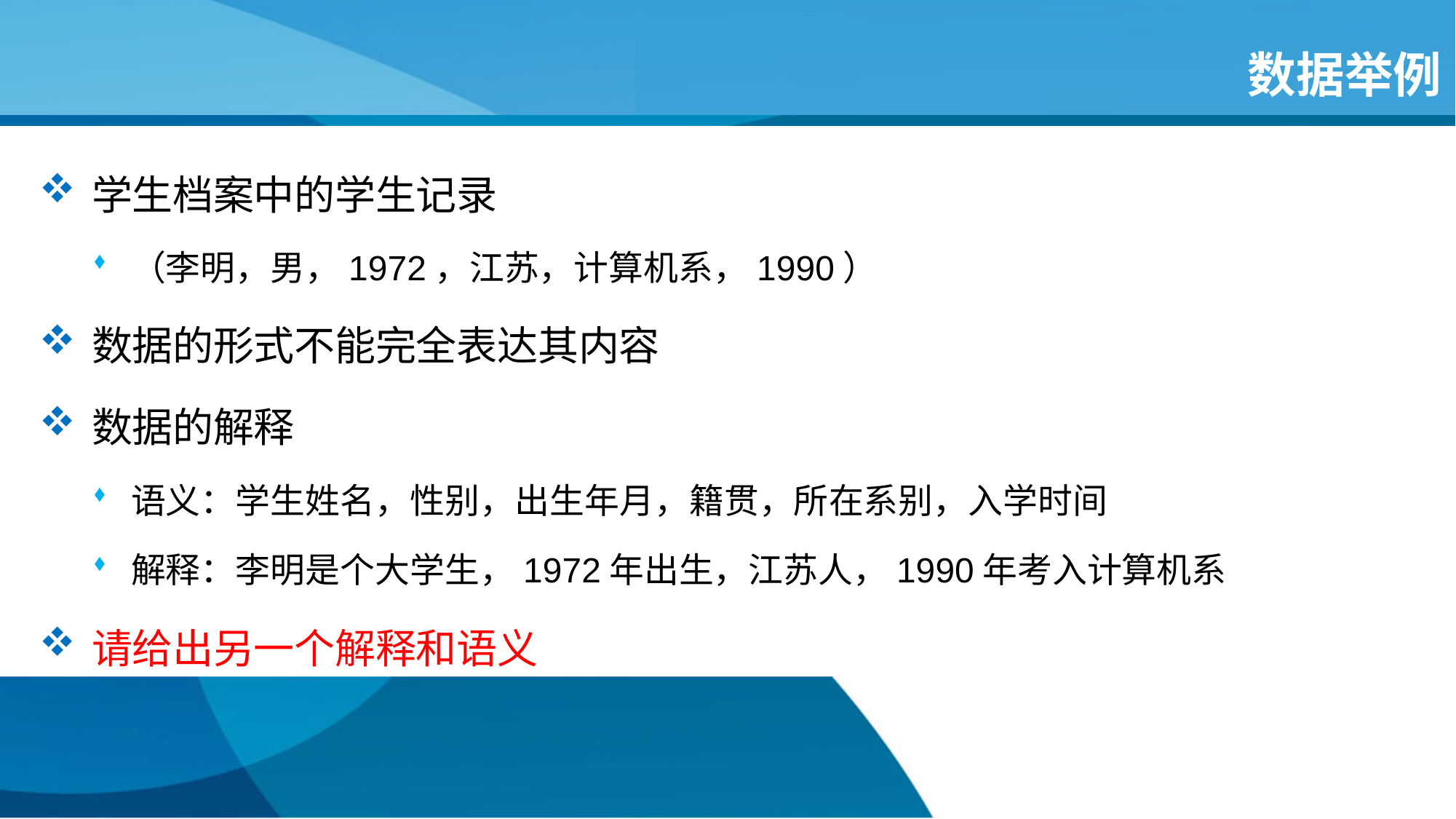

# 数据举例
学生档案中的学生记录
（李明，男，1972，江苏，计算机系，1990）
数据的形式不能完全表达其内容
数据的解释
语义：学生姓名，性别，出生年月，籍贯，所在系别，入学时间
解释：李明是个大学生，1972年出生，江苏人，1990年考入计算机系
请给出另一个解释和语义